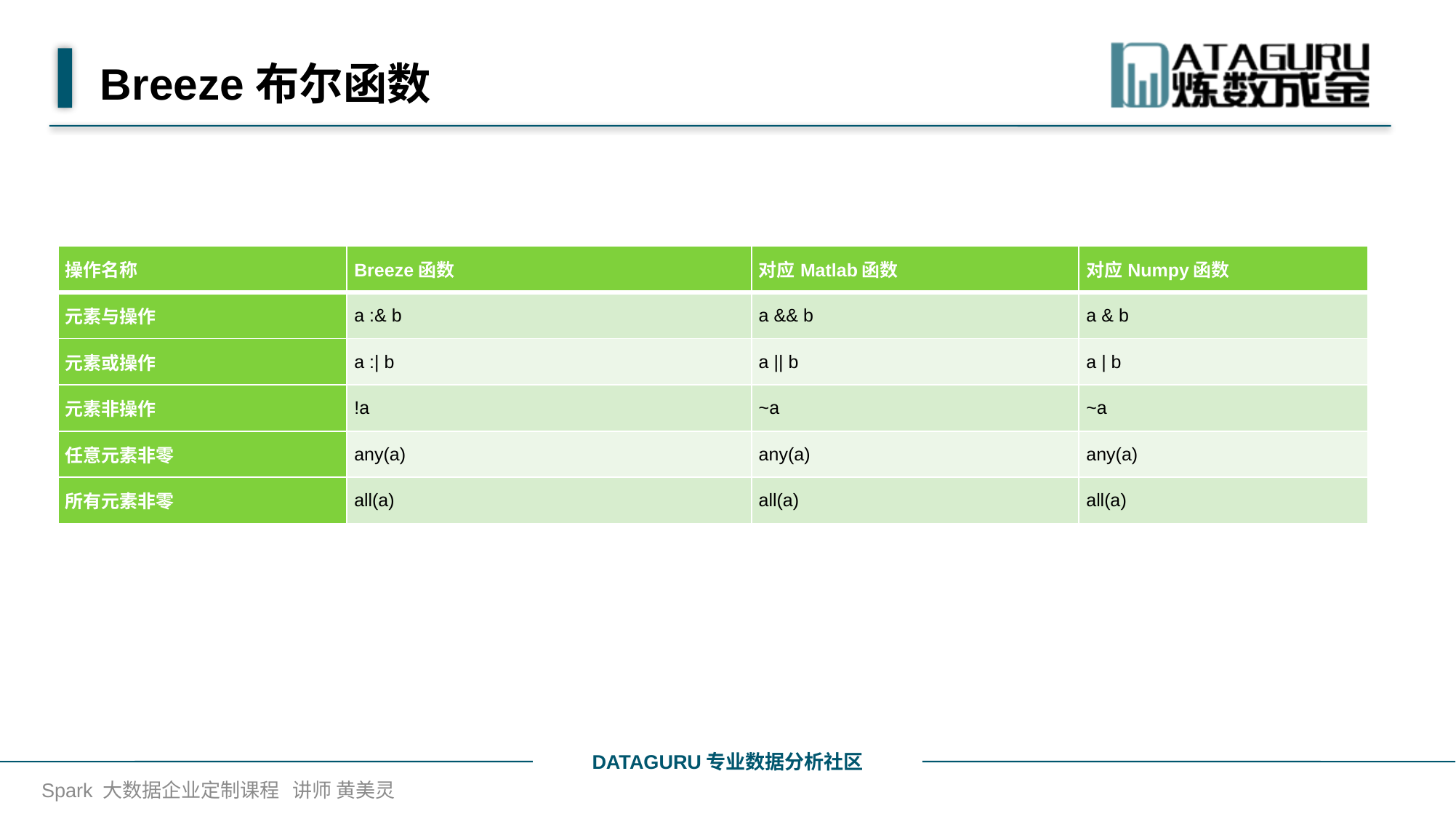

# Breeze布尔函数
| 操作名称 | Breeze函数 | 对应Matlab函数 | 对应Numpy函数 |
| --- | --- | --- | --- |
| 元素与操作 | a :& b | a && b | a & b |
| 元素或操作 | a :| b | a || b | a | b |
| 元素非操作 | !a | ~a | ~a |
| 任意元素非零 | any(a) | any(a) | any(a) |
| 所有元素非零 | all(a) | all(a) | all(a) |